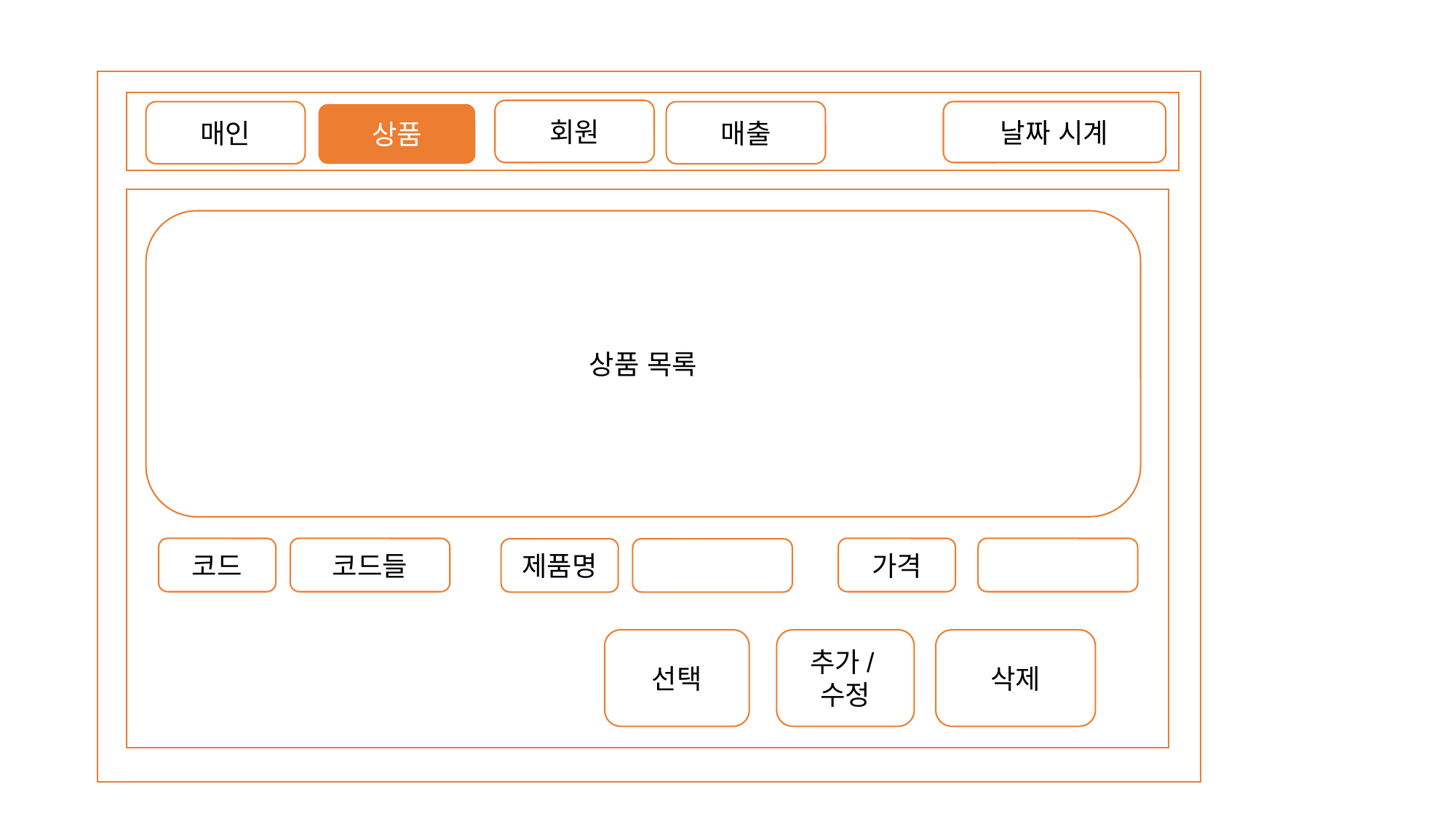

회원
매인
매출
날짜 시계
상품

상품 목록
가격
코드들

코드

제품명
선택
추가/수정
삭제